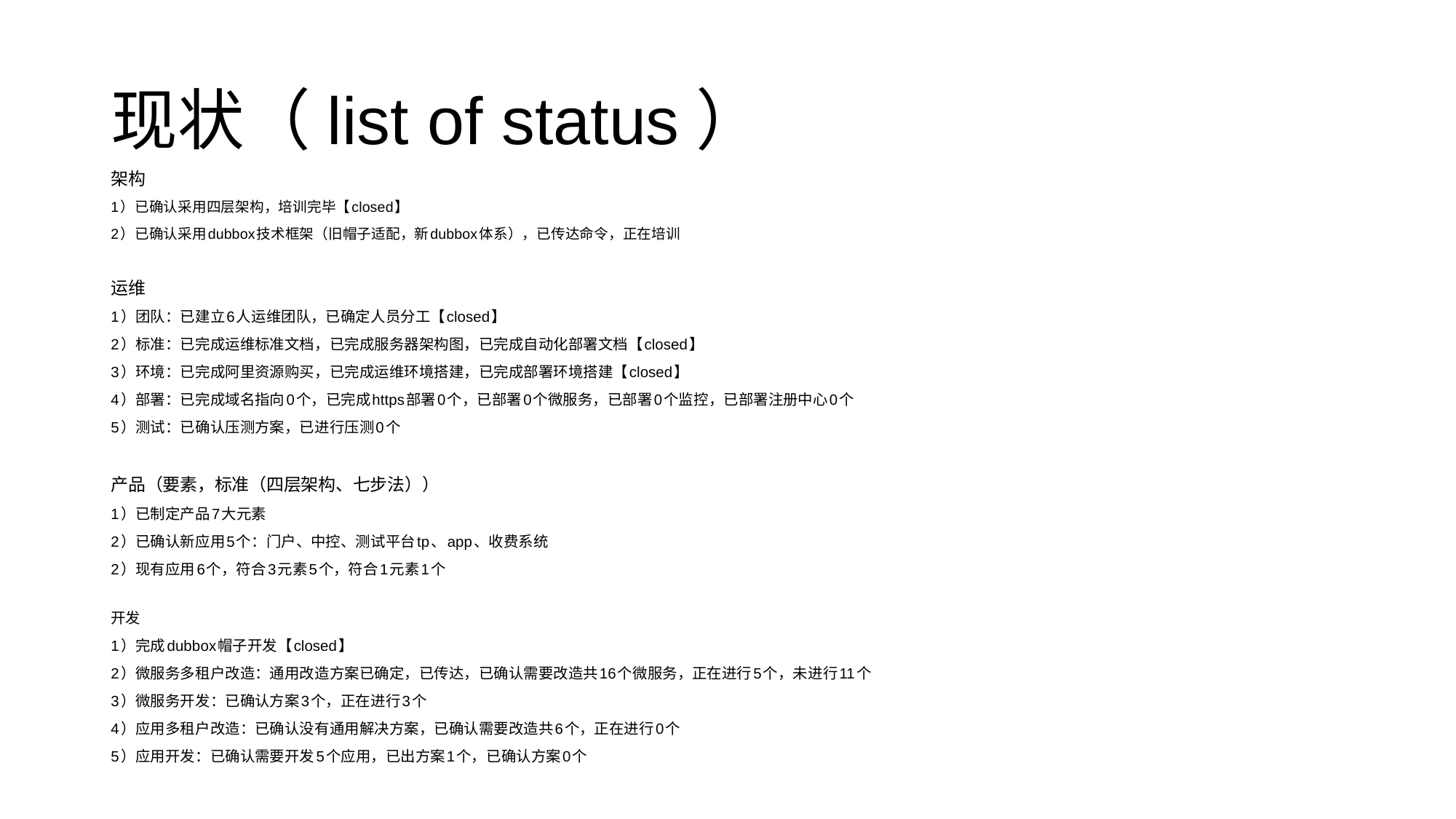

# 现状（list of status）
架构
1）已确认采用四层架构，培训完毕【closed】
2）已确认采用dubbox技术框架（旧帽子适配，新dubbox体系），已传达命令，正在培训

运维
1）团队：已建立6人运维团队，已确定人员分工【closed】
2）标准：已完成运维标准文档，已完成服务器架构图，已完成自动化部署文档【closed】
3）环境：已完成阿里资源购买，已完成运维环境搭建，已完成部署环境搭建【closed】
4）部署：已完成域名指向0个，已完成https部署0个，已部署0个微服务，已部署0个监控，已部署注册中心0个
5）测试：已确认压测方案，已进行压测0个

产品（要素，标准（四层架构、七步法））
1）已制定产品7大元素
2）已确认新应用5个：门户、中控、测试平台tp、app、收费系统
2）现有应用6个，符合3元素5个，符合1元素1个
开发
1）完成dubbox帽子开发【closed】
2）微服务多租户改造：通用改造方案已确定，已传达，已确认需要改造共16个微服务，正在进行5个，未进行11个
3）微服务开发：已确认方案3个，正在进行3个
4）应用多租户改造：已确认没有通用解决方案，已确认需要改造共6个，正在进行0个
5）应用开发：已确认需要开发5个应用，已出方案1个，已确认方案0个